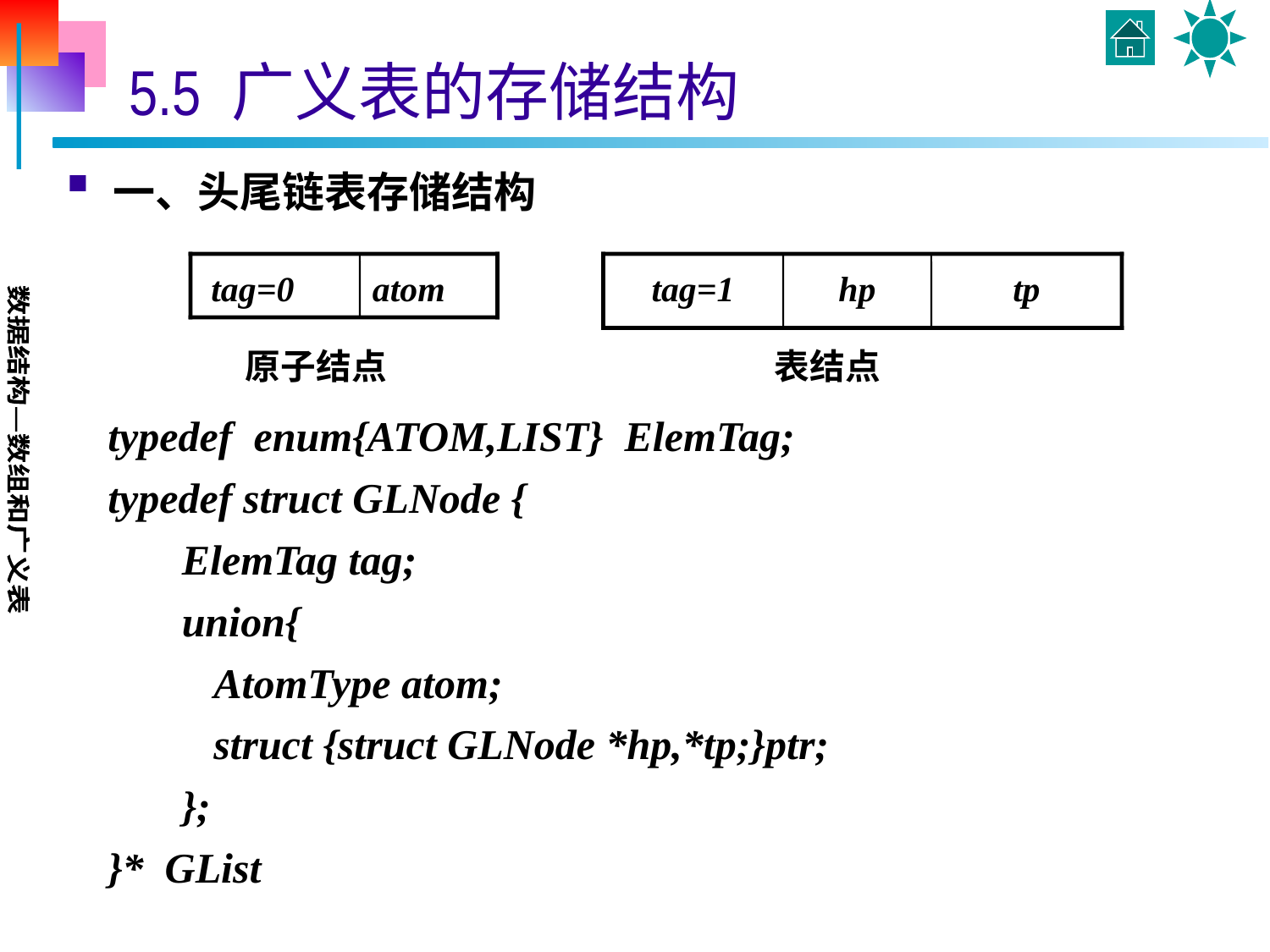

# 5.5 广义表的存储结构
一、头尾链表存储结构

 tag=0

atom

原子结点
tag=1

hp

tp

表结点
typedef  enum{ATOM,LIST}  ElemTag;
typedef struct GLNode {
 ElemTag tag;
 union{
    AtomType atom;
    struct {struct GLNode *hp,*tp;}ptr;
 };
}*  GList
81